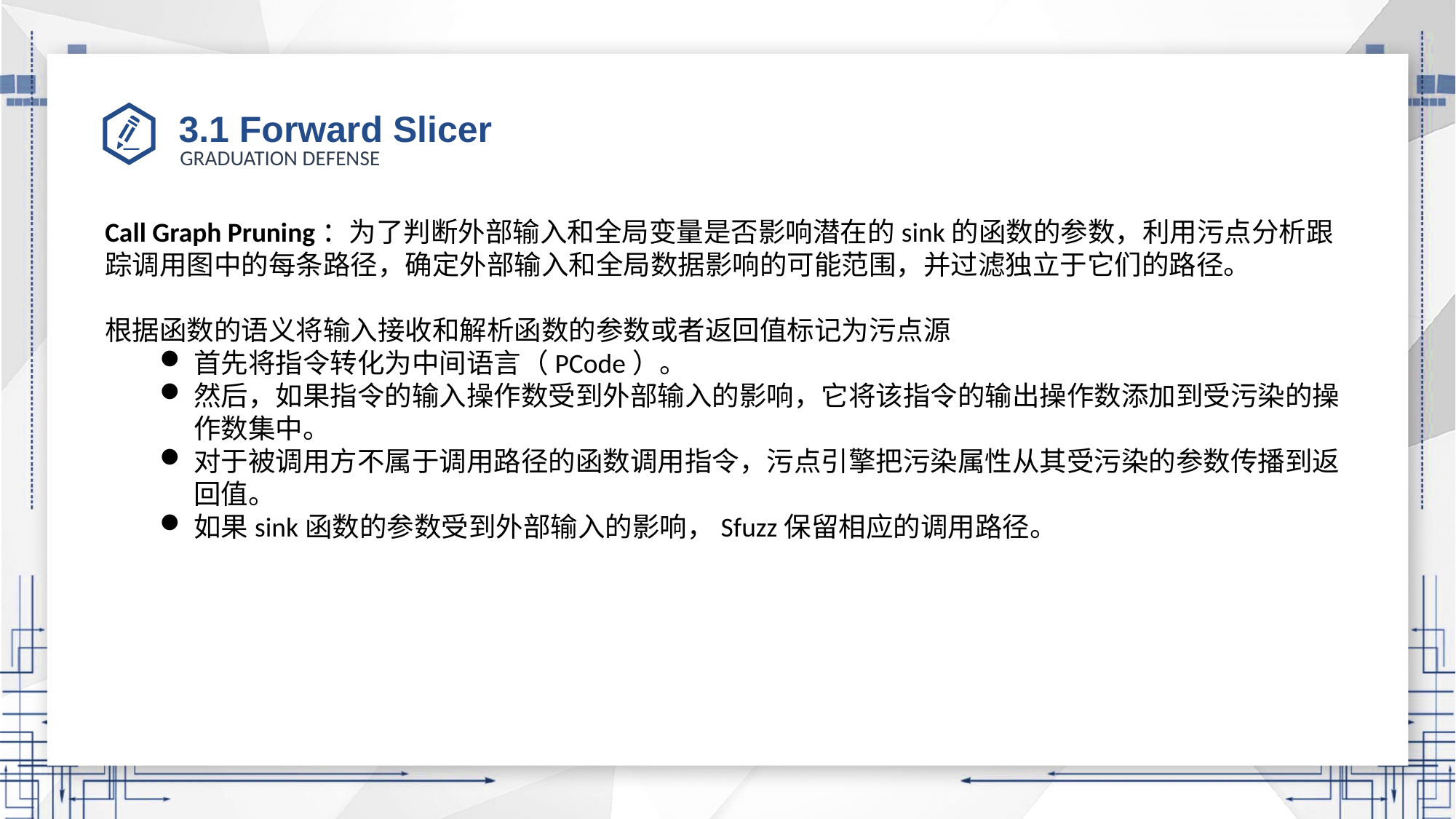

# 3.1 Forward Slicer
Call Graph Pruning：为了判断外部输入和全局变量是否影响潜在的sink的函数的参数，利用污点分析跟踪调用图中的每条路径，确定外部输入和全局数据影响的可能范围，并过滤独立于它们的路径。

根据函数的语义将输入接收和解析函数的参数或者返回值标记为污点源
首先将指令转化为中间语言（PCode）。
然后，如果指令的输入操作数受到外部输入的影响，它将该指令的输出操作数添加到受污染的操作数集中。
对于被调用方不属于调用路径的函数调用指令，污点引擎把污染属性从其受污染的参数传播到返回值。
如果sink函数的参数受到外部输入的影响，Sfuzz保留相应的调用路径。